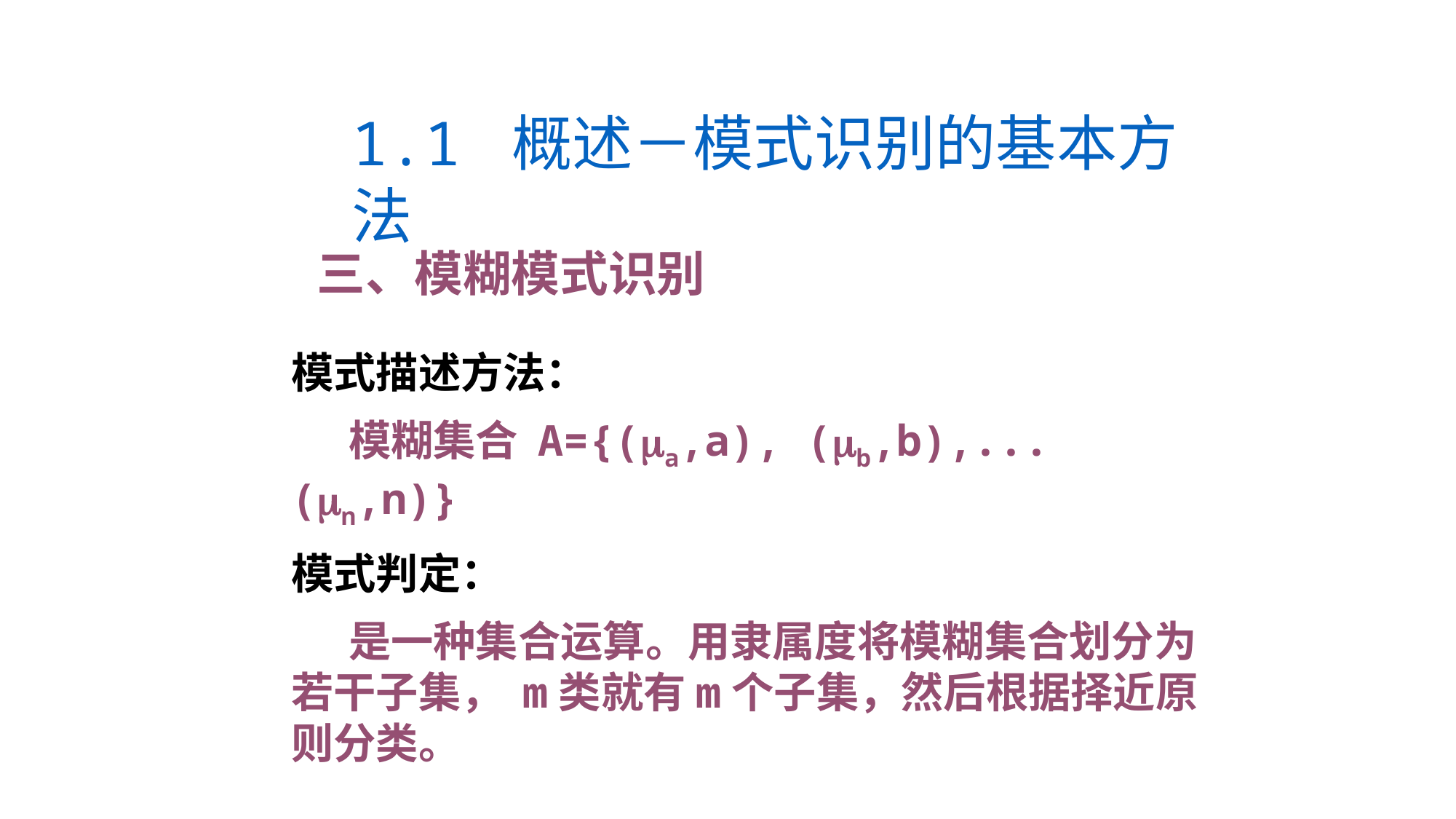

1.1 概述－模式识别的基本方法
三、模糊模式识别
模式描述方法：
     模糊集合 A={(μa,a), (μb,b),... (μn,n)}
模式判定：
     是一种集合运算。用隶属度将模糊集合划分为若干子集， m类就有m个子集，然后根据择近原则分类。
31